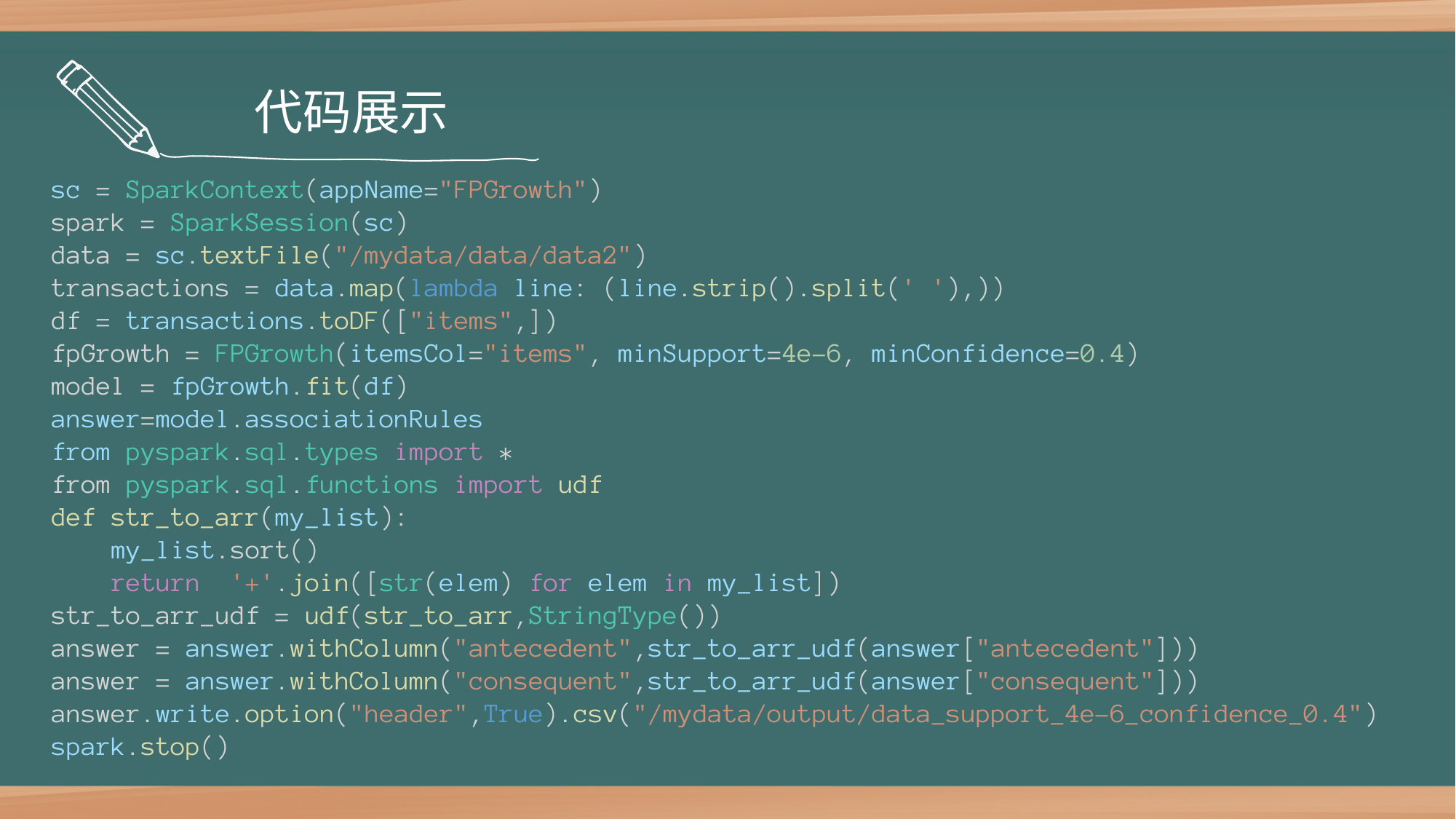

代码展示

sc = SparkContext(appName="FPGrowth")spark = SparkSession(sc)data = sc.textFile("/mydata/data/data2")transactions = data.map(lambda line: (line.strip().split(' '),))df = transactions.toDF(["items",])fpGrowth = FPGrowth(itemsCol="items", minSupport=4e-6, minConfidence=0.4)model = fpGrowth.fit(df)
answer=model.associationRulesfrom pyspark.sql.types import *from pyspark.sql.functions import udfdef str_to_arr(my_list):    my_list.sort()    return  '+'.join([str(elem) for elem in my_list]) str_to_arr_udf = udf(str_to_arr,StringType())answer = answer.withColumn("antecedent",str_to_arr_udf(answer["antecedent"]))answer = answer.withColumn("consequent",str_to_arr_udf(answer["consequent"]))answer.write.option("header",True).csv("/mydata/output/data_support_4e-6_confidence_0.4")
spark.stop()